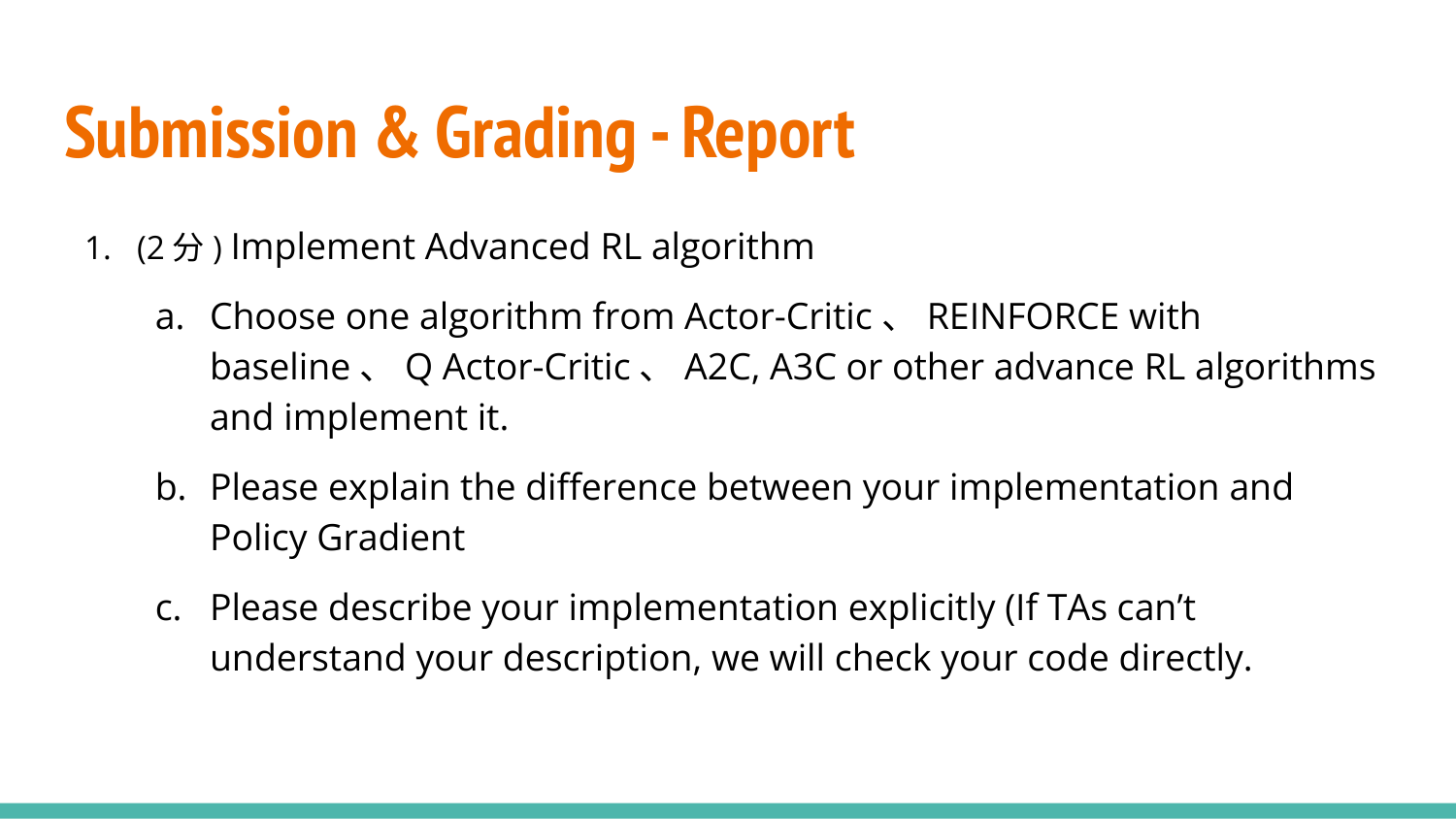

# Submission & Grading - Report
(2分) Implement Advanced RL algorithm
Choose one algorithm from Actor-Critic、REINFORCE with baseline、Q Actor-Critic、A2C, A3C or other advance RL algorithms and implement it.
Please explain the difference between your implementation and Policy Gradient
Please describe your implementation explicitly (If TAs can’t understand your description, we will check your code directly.